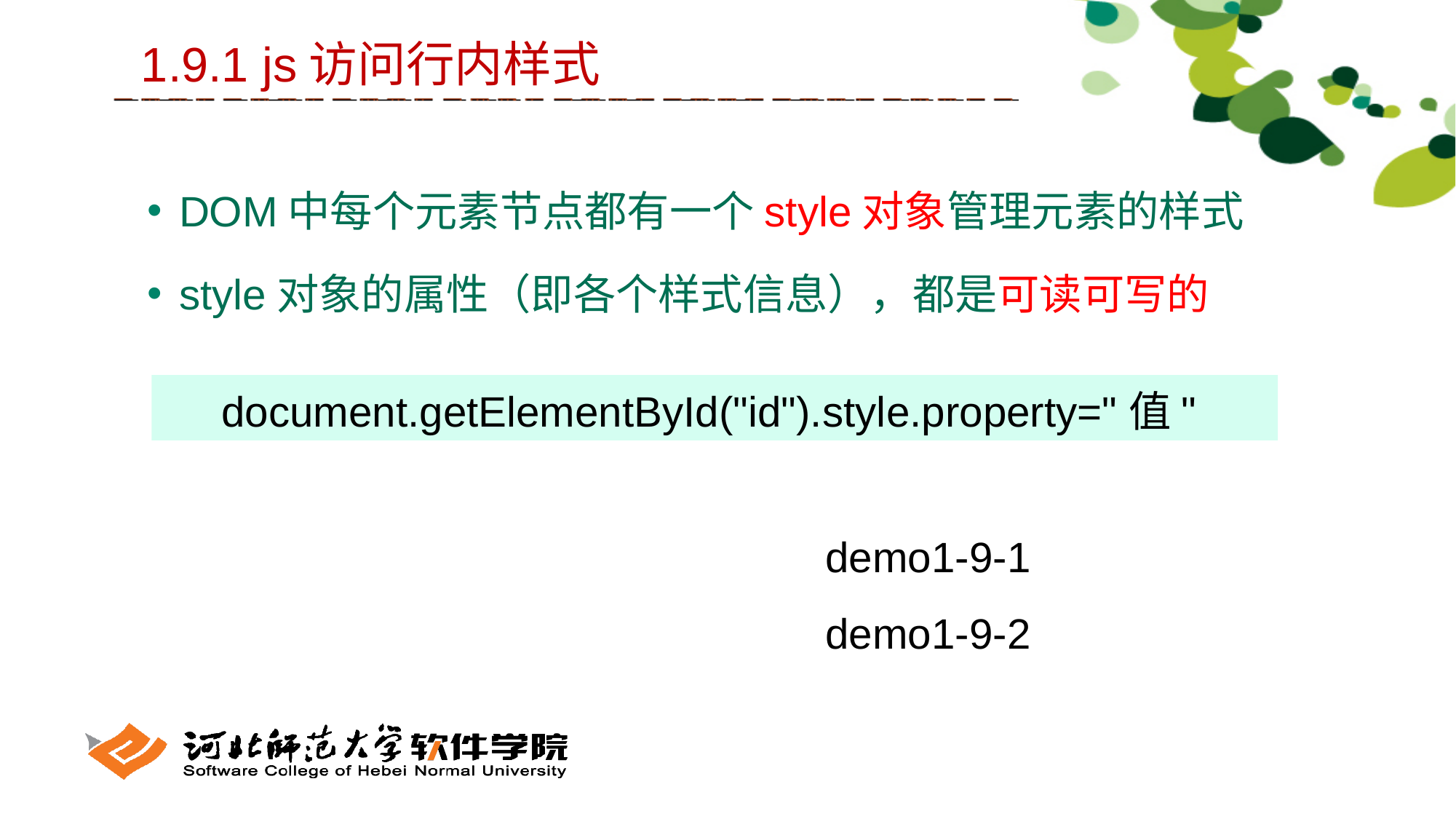

1.9.1 js访问行内样式
 DOM中每个元素节点都有一个style对象管理元素的样式
 style对象的属性（即各个样式信息），都是可读可写的

     document.getElementById("id").style.property="值"
demo1-9-1
demo1-9-2